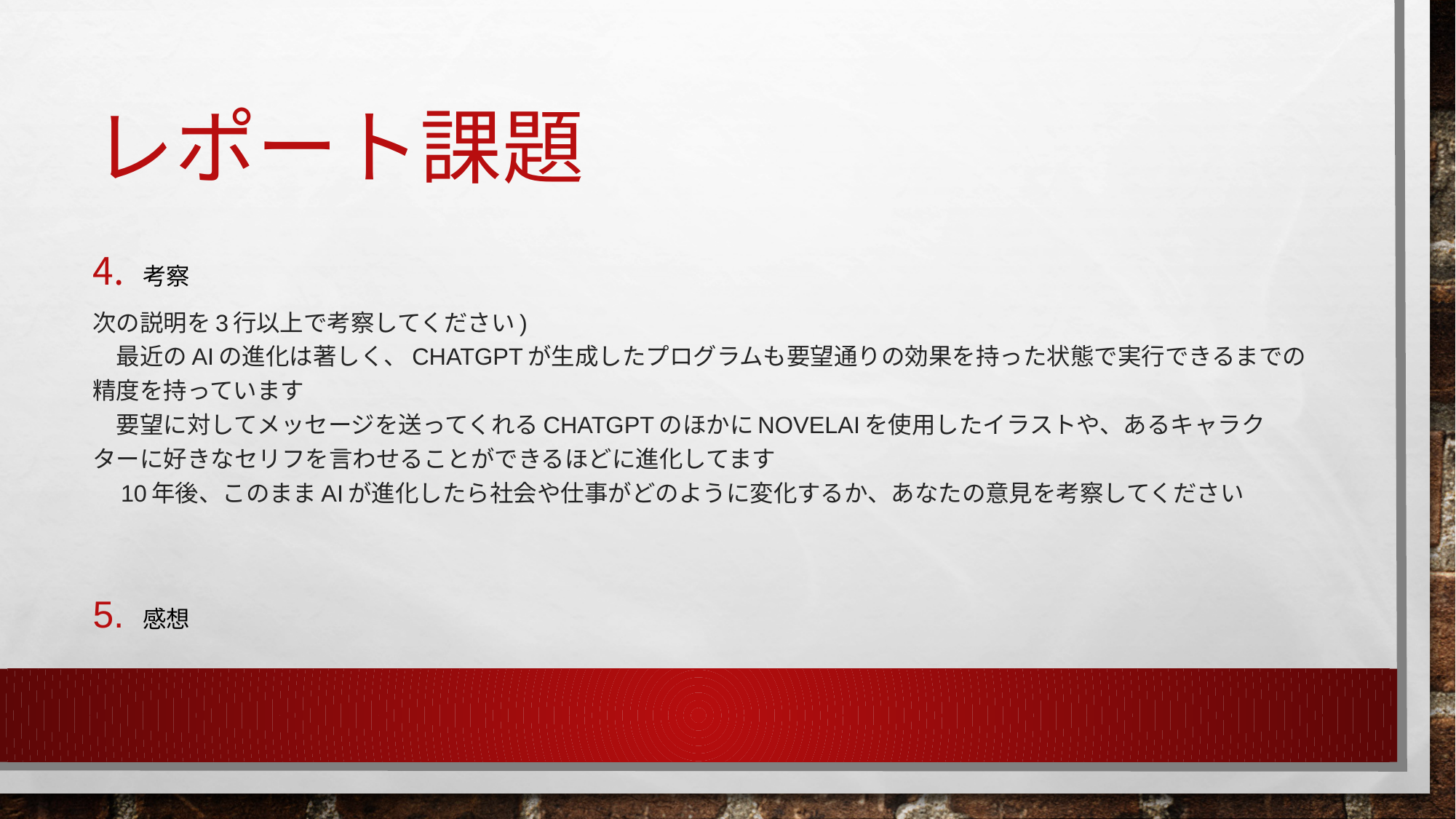

# レポート課題
考察
次の説明を3行以上で考察してください)
　最近のAIの進化は著しく、chatGPTが生成したプログラムも要望通りの効果を持った状態で実行できるまでの精度を持っています
　要望に対してメッセージを送ってくれるchatGPTのほかにnovelAIを使用したイラストや、あるキャラクターに好きなセリフを言わせることができるほどに進化してます
　10年後、このままAIが進化したら社会や仕事がどのように変化するか、あなたの意見を考察してください

感想